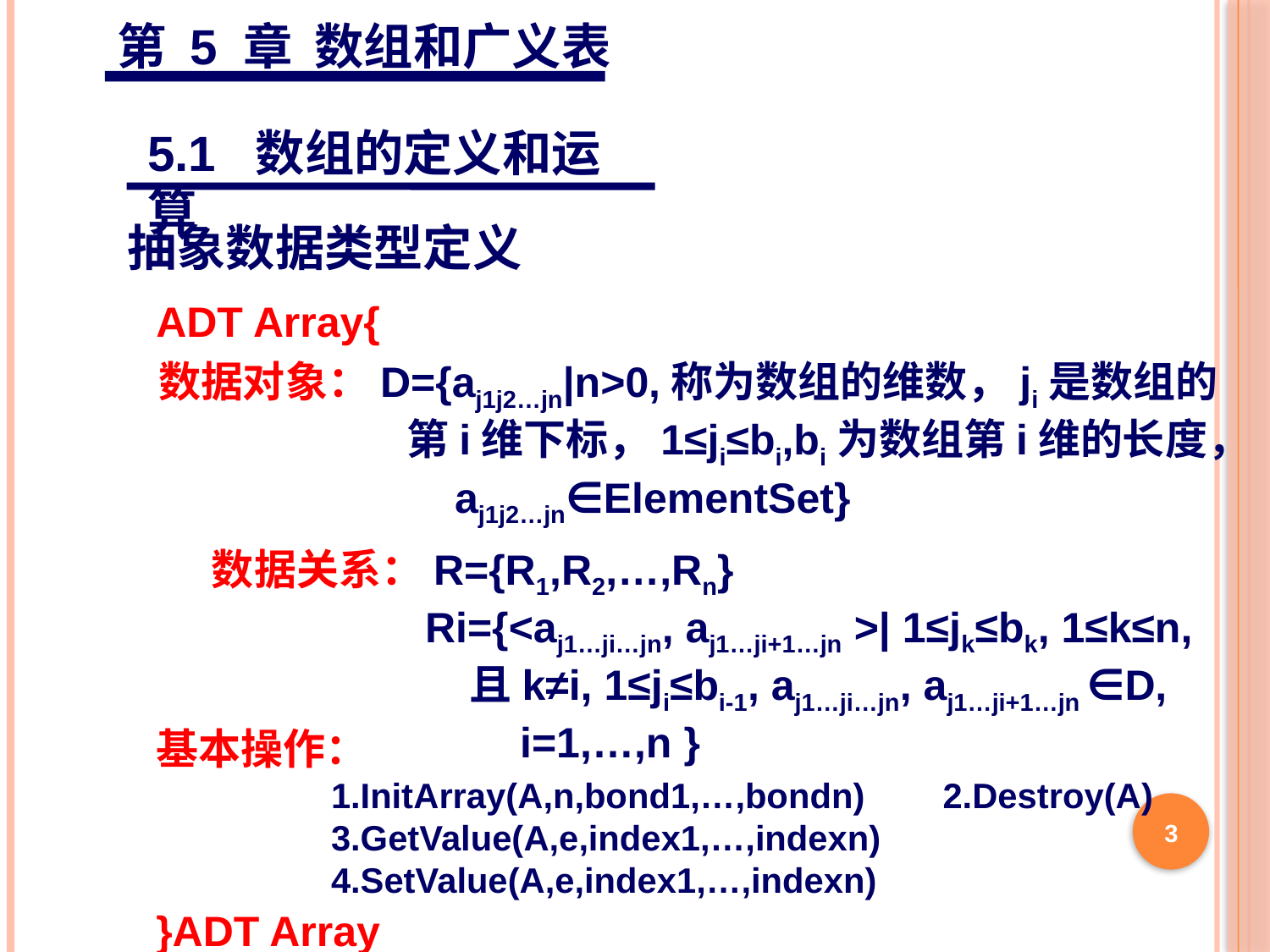

第 5 章  数组和广义表

5.1  数组的定义和运算

抽象数据类型定义
ADT Array{

}ADT Array
数据对象：D={aj1j2…jn|n>0,称为数组的维数，ji是数组的
                         第i维下标，1≤ji≤bi,bi为数组第i维的长度，
                         aj1j2…jn∈ElementSet}
数据关系：R={R1,R2,…,Rn}
                  Ri={<aj1…ji…jn, aj1…ji+1…jn >| 1≤jk≤bk, 1≤k≤n,
                          且k≠i, 1≤ji≤bi-1, aj1…ji…jn, aj1…ji+1…jn ∈D,
                          i=1,…,n }
基本操作：
                  1.InitArray(A,n,bond1,…,bondn)        2.Destroy(A)
                  3.GetValue(A,e,index1,…,indexn)
                  4.SetValue(A,e,index1,…,indexn)
3